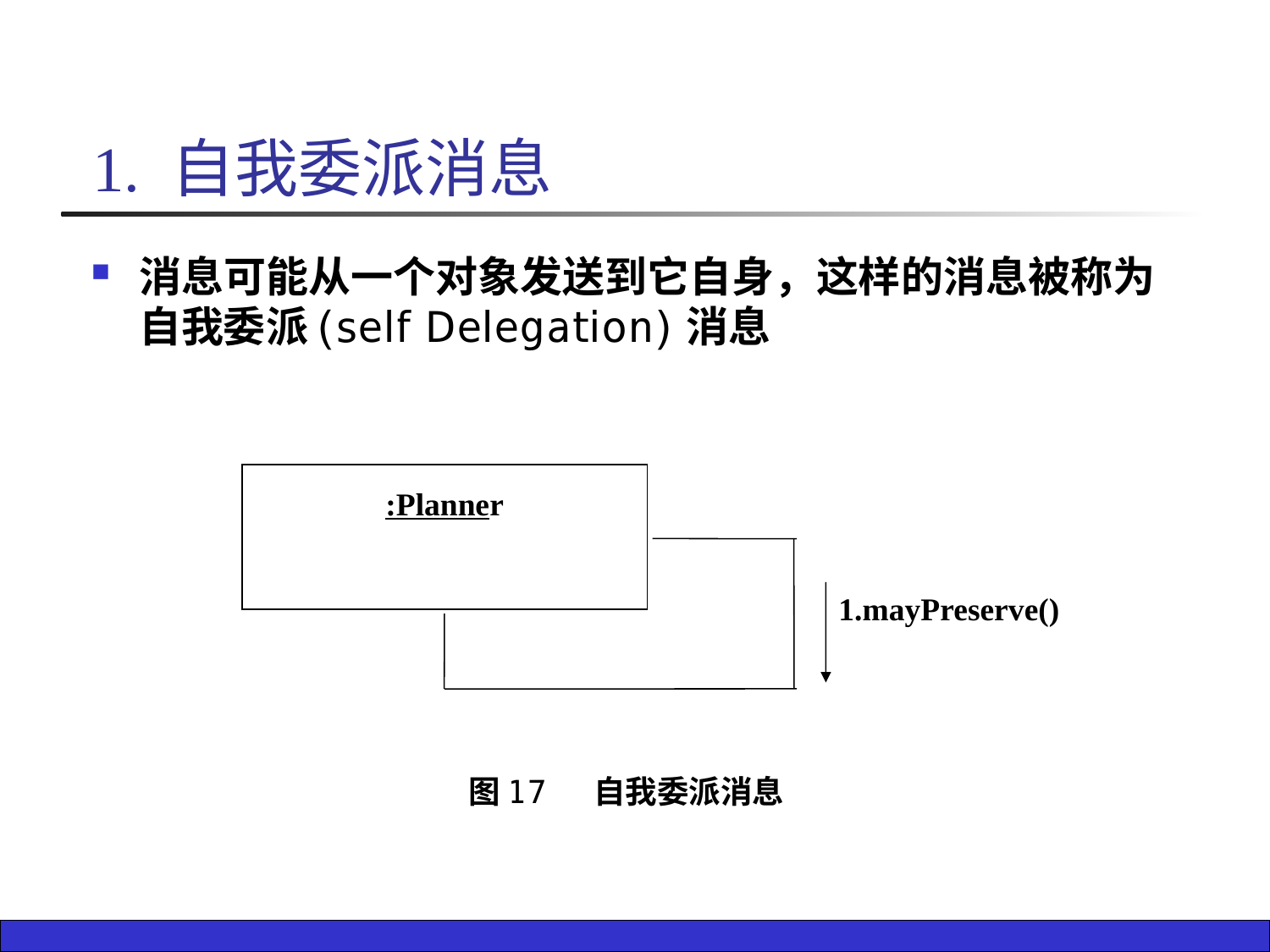

1. 自我委派消息
消息可能从一个对象发送到它自身，这样的消息被称为自我委派(self Delegation)消息

:Planner

1.mayPreserve()

图17    自我委派消息